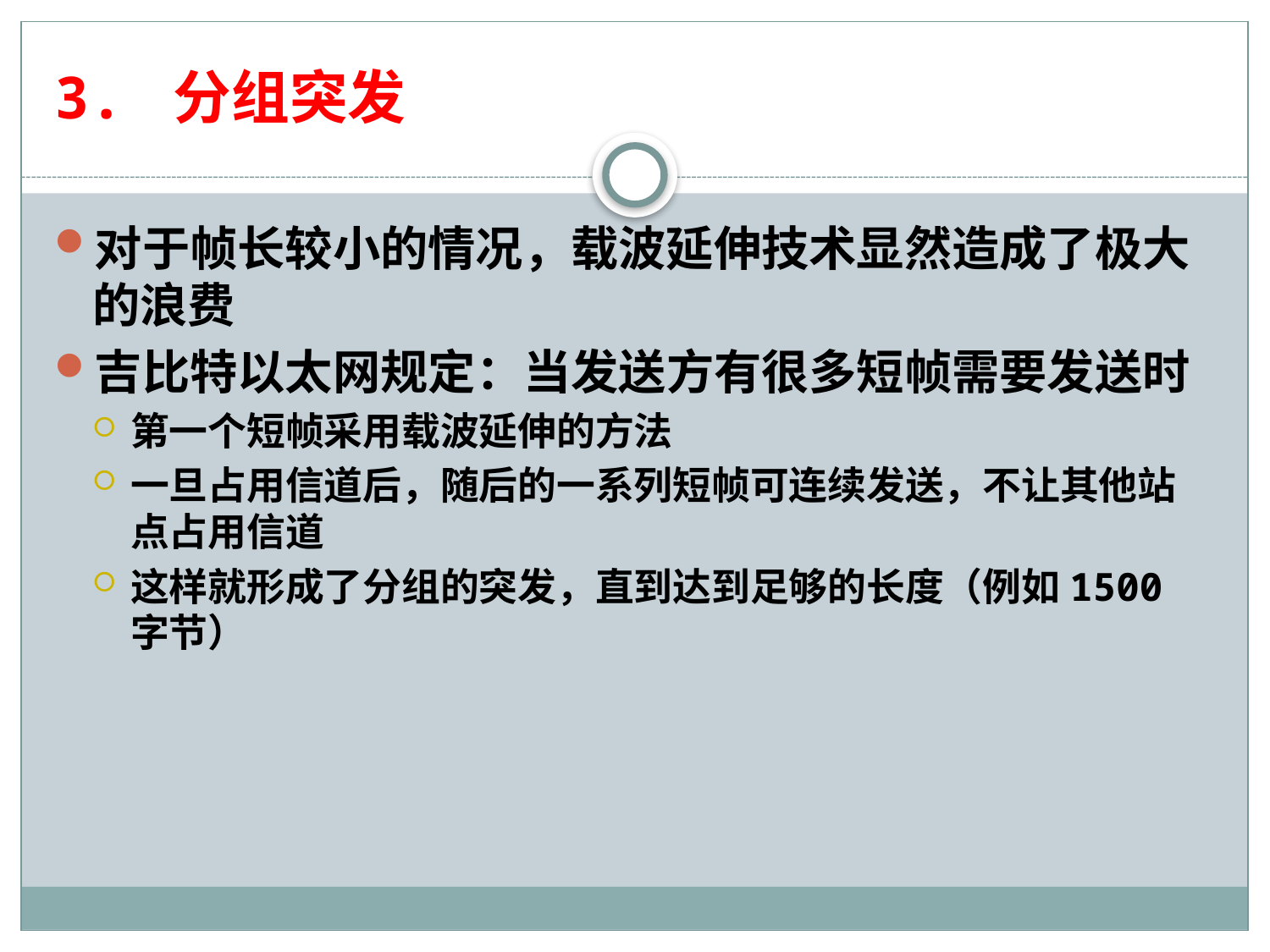

# 3. 分组突发
对于帧长较小的情况，载波延伸技术显然造成了极大的浪费
吉比特以太网规定：当发送方有很多短帧需要发送时
第一个短帧采用载波延伸的方法
一旦占用信道后，随后的一系列短帧可连续发送，不让其他站点占用信道
这样就形成了分组的突发，直到达到足够的长度（例如1500字节）